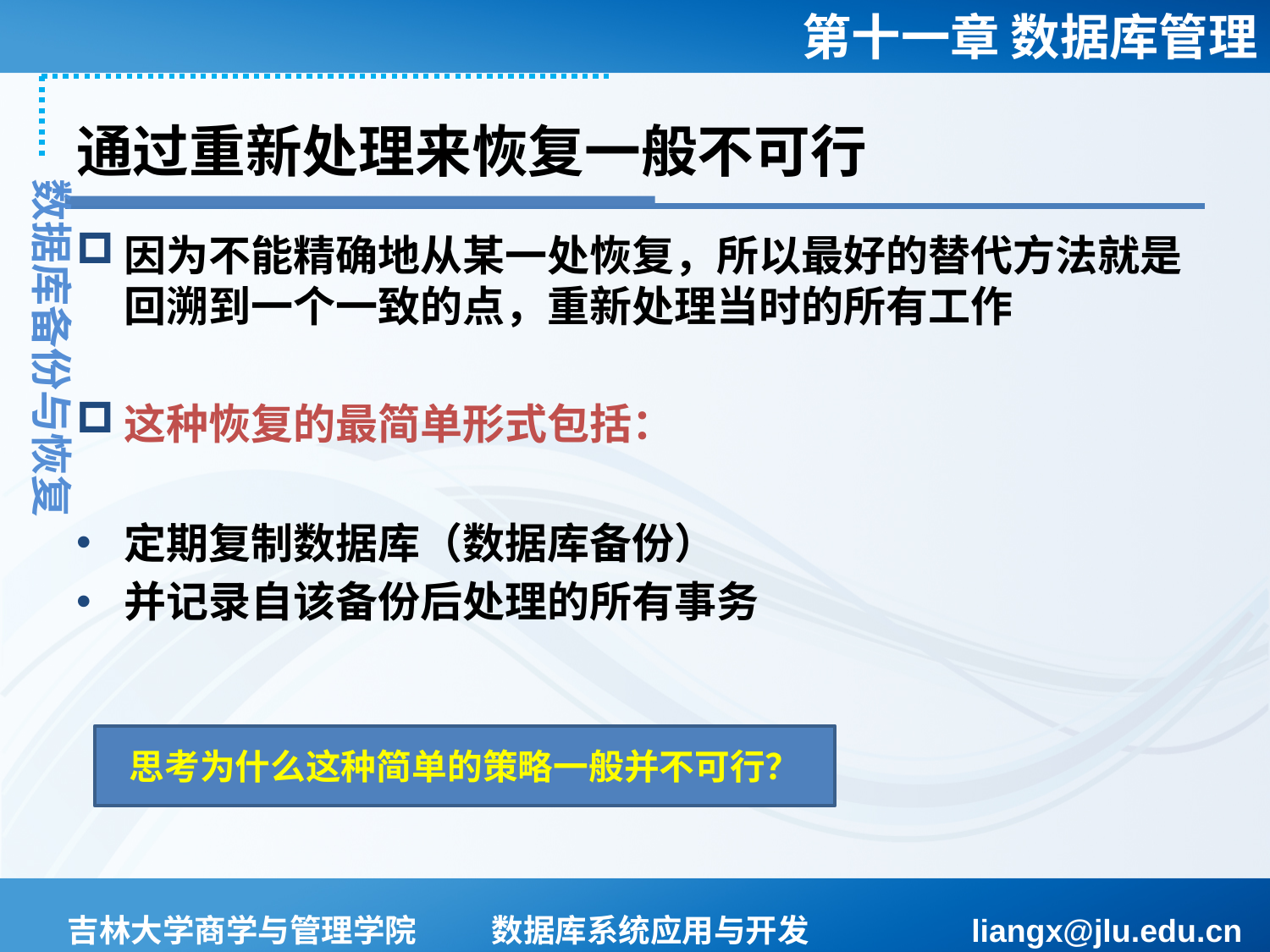

# 通过重新处理来恢复一般不可行
数据库备份与恢复
因为不能精确地从某一处恢复，所以最好的替代方法就是回溯到一个一致的点，重新处理当时的所有工作

这种恢复的最简单形式包括：

定期复制数据库（数据库备份）
并记录自该备份后处理的所有事务

思考为什么这种简单的策略一般并不可行？